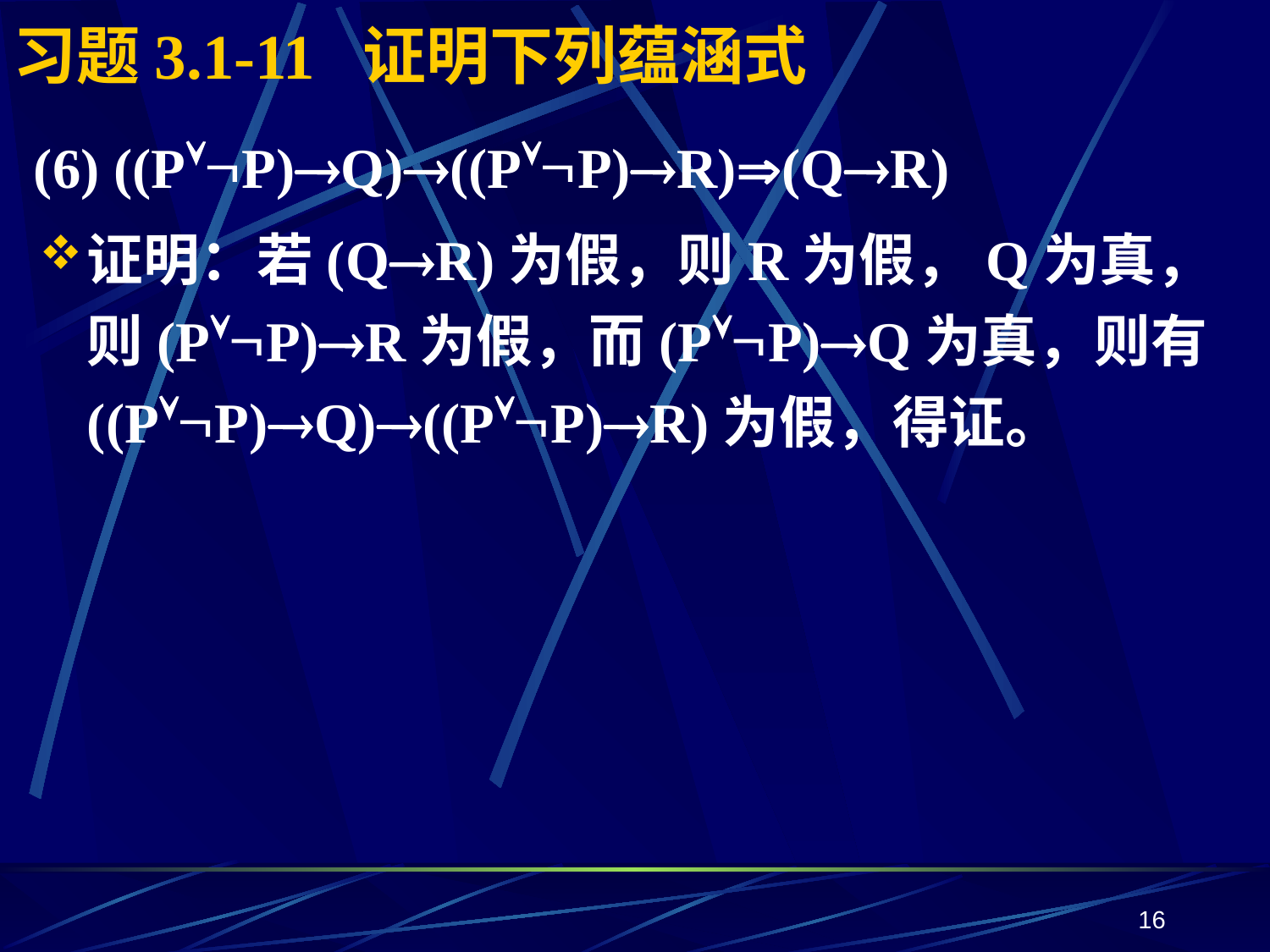

# 习题3.1-11  证明下列蕴涵式
(6) ((P∨¬P)→Q)→((P∨¬P)→R)⇒(Q→R)
证明：若(Q→R)为假，则R为假，Q为真，则(P∨¬P)→R为假，而(P∨¬P)→Q为真，则有((P∨¬P)→Q)→((P∨¬P)→R)为假，得证。

16